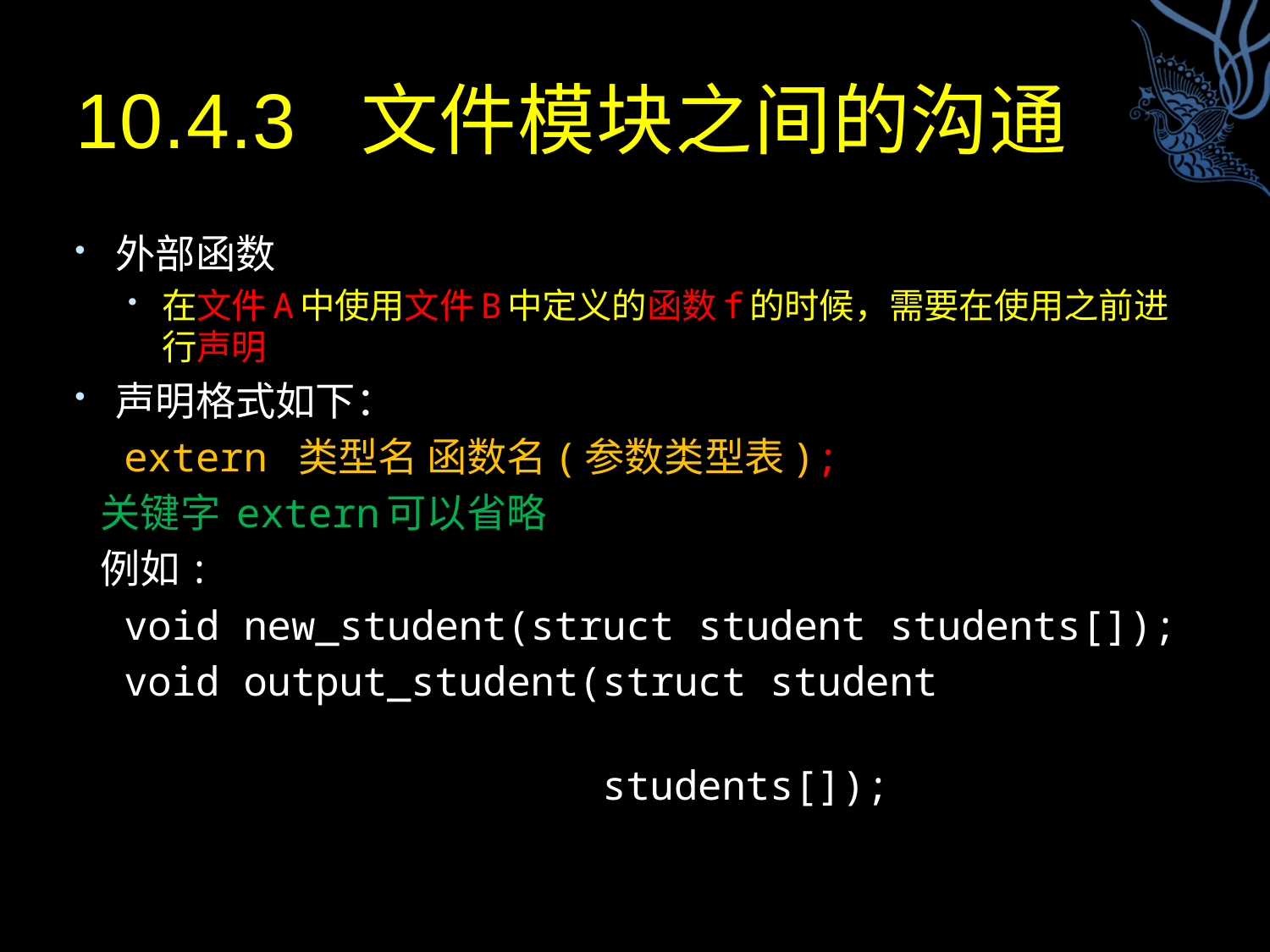

# 10.4.3  文件模块之间的沟通
外部函数
在文件A中使用文件B中定义的函数f的时候，需要在使用之前进行声明
声明格式如下：
  extern 类型名 函数名(参数类型表);
  关键字 extern可以省略
  例如:
  void new_student(struct student students[]);
  void output_student(struct student
                      students[]);